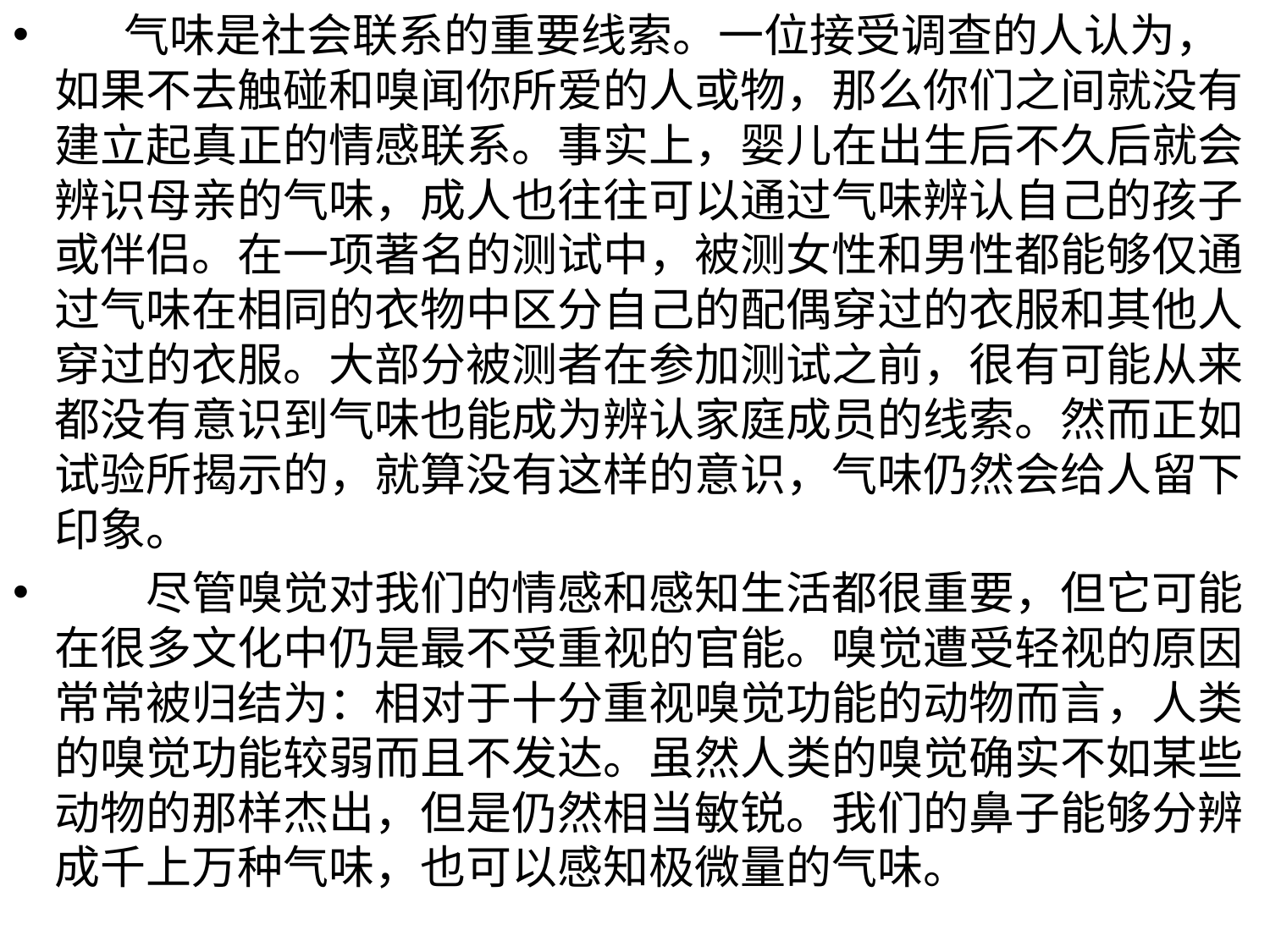

气味是社会联系的重要线索。一位接受调查的人认为，如果不去触碰和嗅闻你所爱的人或物，那么你们之间就没有建立起真正的情感联系。事实上，婴儿在出生后不久后就会辨识母亲的气味，成人也往往可以通过气味辨认自己的孩子或伴侣。在一项著名的测试中，被测女性和男性都能够仅通过气味在相同的衣物中区分自己的配偶穿过的衣服和其他人穿过的衣服。大部分被测者在参加测试之前，很有可能从来都没有意识到气味也能成为辨认家庭成员的线索。然而正如试验所揭示的，就算没有这样的意识，气味仍然会给人留下印象。
　　尽管嗅觉对我们的情感和感知生活都很重要，但它可能在很多文化中仍是最不受重视的官能。嗅觉遭受轻视的原因常常被归结为：相对于十分重视嗅觉功能的动物而言，人类的嗅觉功能较弱而且不发达。虽然人类的嗅觉确实不如某些动物的那样杰出，但是仍然相当敏锐。我们的鼻子能够分辨成千上万种气味，也可以感知极微量的气味。

#